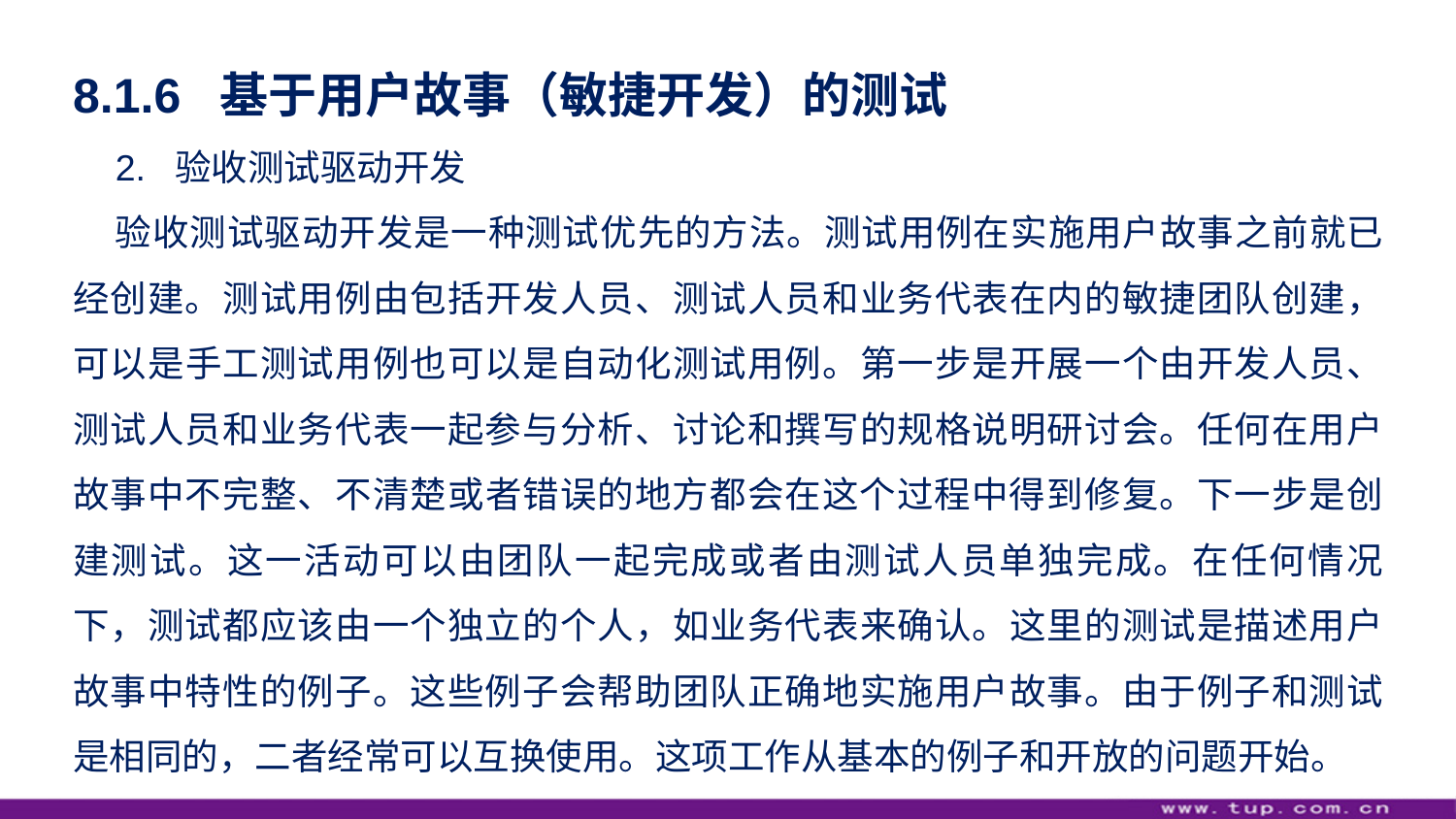

8.1.6  基于用户故事（敏捷开发）的测试
2.  验收测试驱动开发
验收测试驱动开发是一种测试优先的方法。测试用例在实施用户故事之前就已经创建。测试用例由包括开发人员、测试人员和业务代表在内的敏捷团队创建，可以是手工测试用例也可以是自动化测试用例。第一步是开展一个由开发人员、测试人员和业务代表一起参与分析、讨论和撰写的规格说明研讨会。任何在用户故事中不完整、不清楚或者错误的地方都会在这个过程中得到修复。下一步是创建测试。这一活动可以由团队一起完成或者由测试人员单独完成。在任何情况下，测试都应该由一个独立的个人，如业务代表来确认。这里的测试是描述用户故事中特性的例子。这些例子会帮助团队正确地实施用户故事。由于例子和测试是相同的，二者经常可以互换使用。这项工作从基本的例子和开放的问题开始。